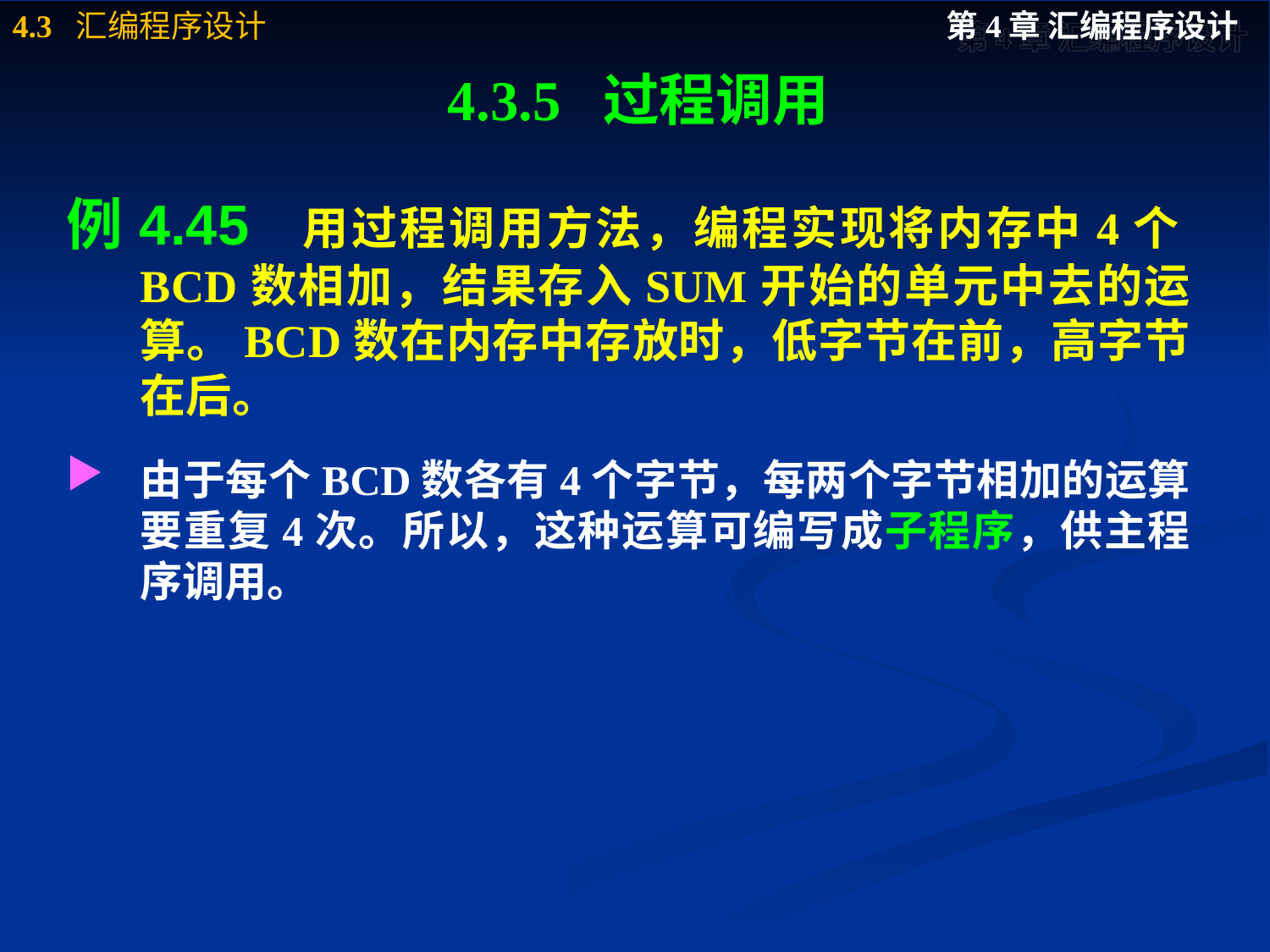

# 4.3.5  过程调用
例4.45  用过程调用方法，编程实现将内存中4个BCD数相加，结果存入SUM开始的单元中去的运算。BCD数在内存中存放时，低字节在前，高字节在后。
由于每个BCD数各有4个字节，每两个字节相加的运算要重复4次。所以，这种运算可编写成子程序，供主程序调用。